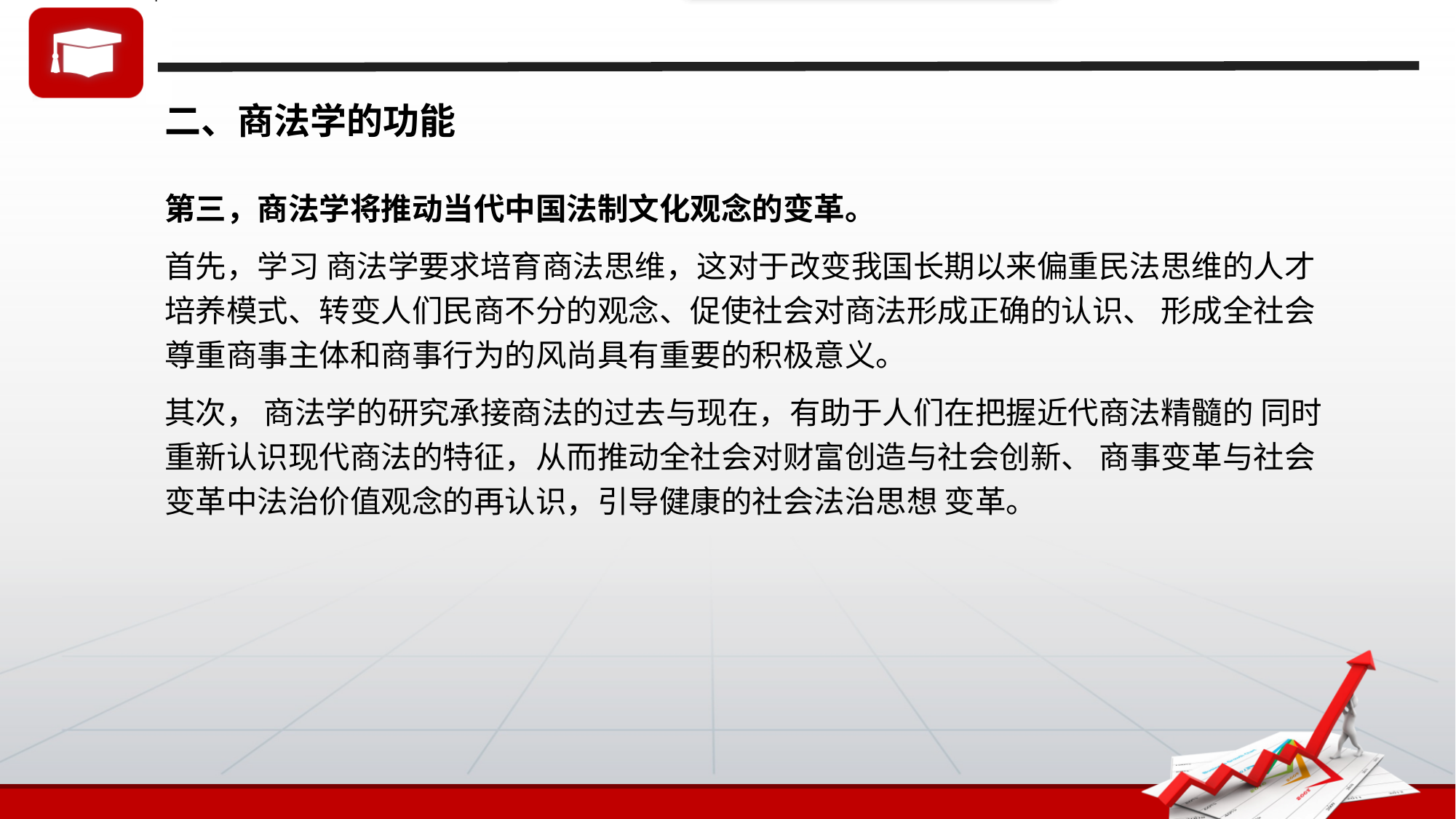

二、商法学的功能
第三，商法学将推动当代中国法制文化观念的变革。
首先，学习 商法学要求培育商法思维，这对于改变我国长期以来偏重民法思维的人才 培养模式、转变人们民商不分的观念、促使社会对商法形成正确的认识、 形成全社会尊重商事主体和商事行为的风尚具有重要的积极意义。
其次， 商法学的研究承接商法的过去与现在，有助于人们在把握近代商法精髓的 同时重新认识现代商法的特征，从而推动全社会对财富创造与社会创新、 商事变革与社会变革中法治价值观念的再认识，引导健康的社会法治思想 变革。